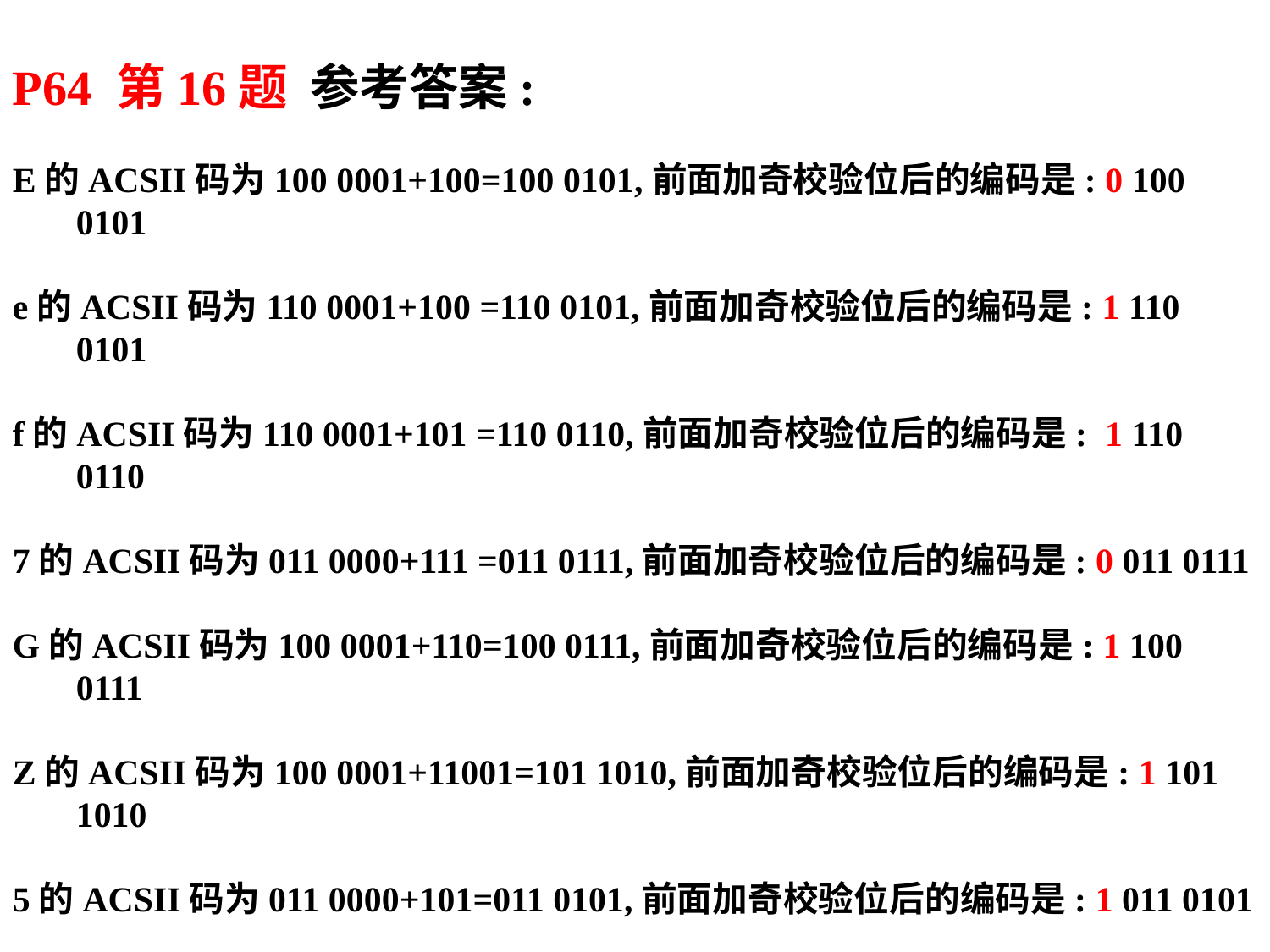

P64 第16题  参考答案:

E的ACSII码为100 0001+100=100 0101,前面加奇校验位后的编码是: 0 100 0101

e的ACSII码为110 0001+100 =110 0101,前面加奇校验位后的编码是: 1 110 0101

f的ACSII码为110 0001+101 =110 0110,前面加奇校验位后的编码是:  1 110 0110

7的ACSII码为011 0000+111 =011 0111,前面加奇校验位后的编码是: 0 011 0111

G的ACSII码为100 0001+110=100 0111,前面加奇校验位后的编码是: 1 100 0111

Z的ACSII码为100 0001+11001=101 1010,前面加奇校验位后的编码是: 1 101 1010

5的ACSII码为011 0000+101=011 0101,前面加奇校验位后的编码是: 1 011 0101